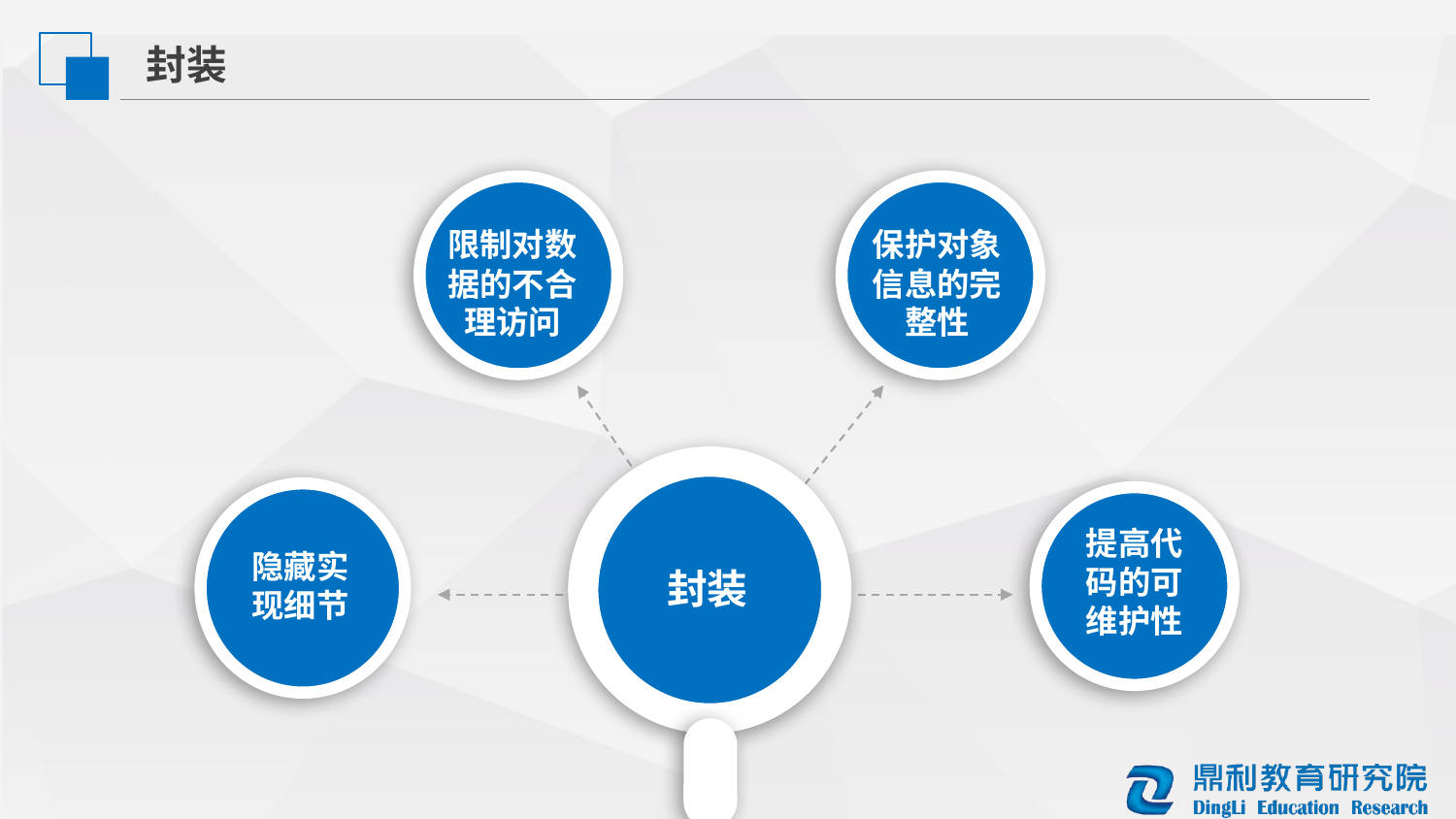

封装

限制对数据的不合理访问
保护对象信息的完整性

提高代码的可维护性
隐藏实现细节
封装